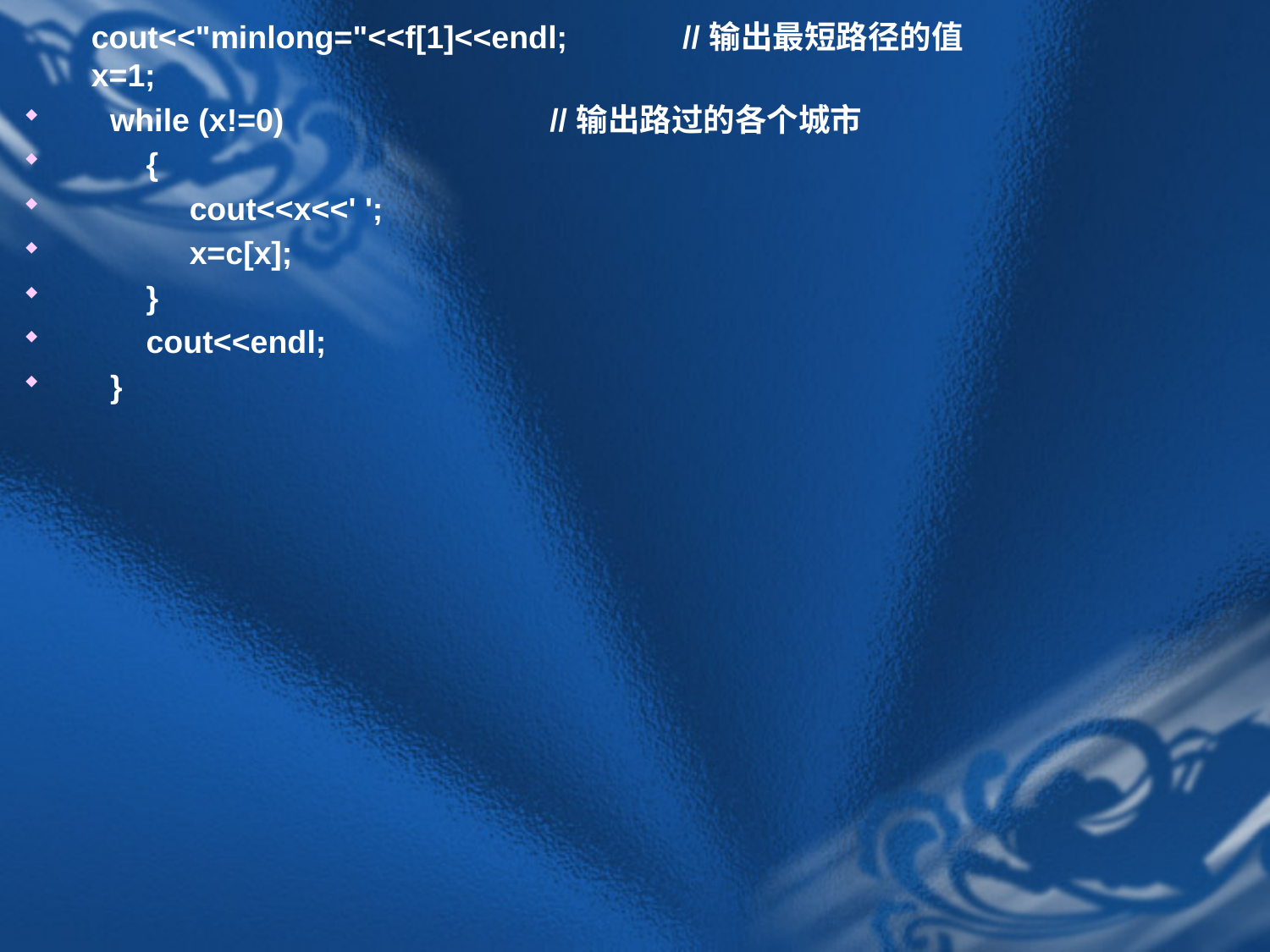

cout<<"minlong="<<f[1]<<endl;             //输出最短路径的值
　    x=1;
　while (x!=0)                              //输出路过的各个城市
　     {
　           cout<<x<<' ';
　           x=c[x];
　     }
　     cout<<endl;
　}